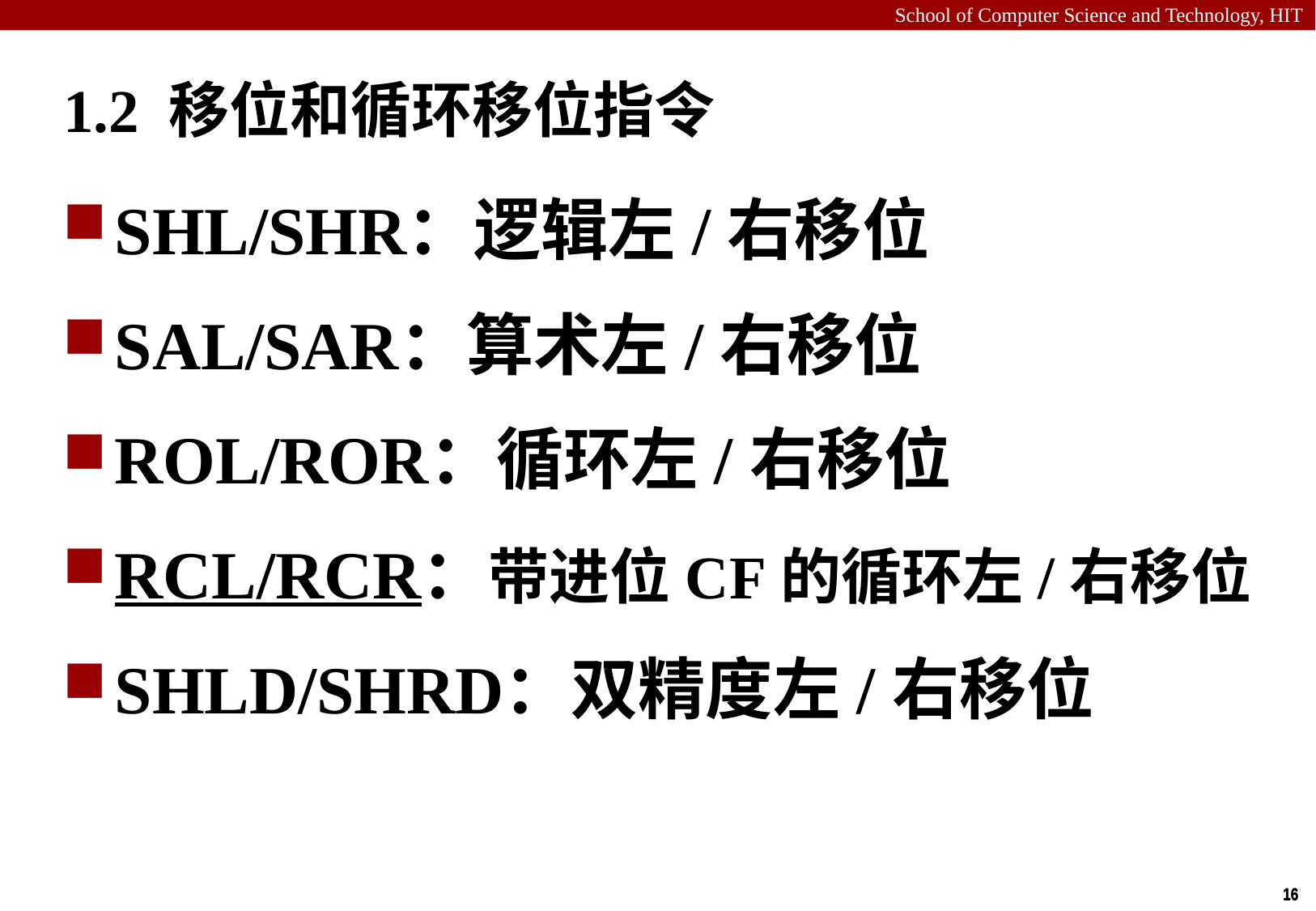

# 1.2 移位和循环移位指令
SHL/SHR：逻辑左/右移位
SAL/SAR：算术左/右移位
ROL/ROR：循环左/右移位
RCL/RCR：带进位CF的循环左/右移位
SHLD/SHRD：双精度左/右移位